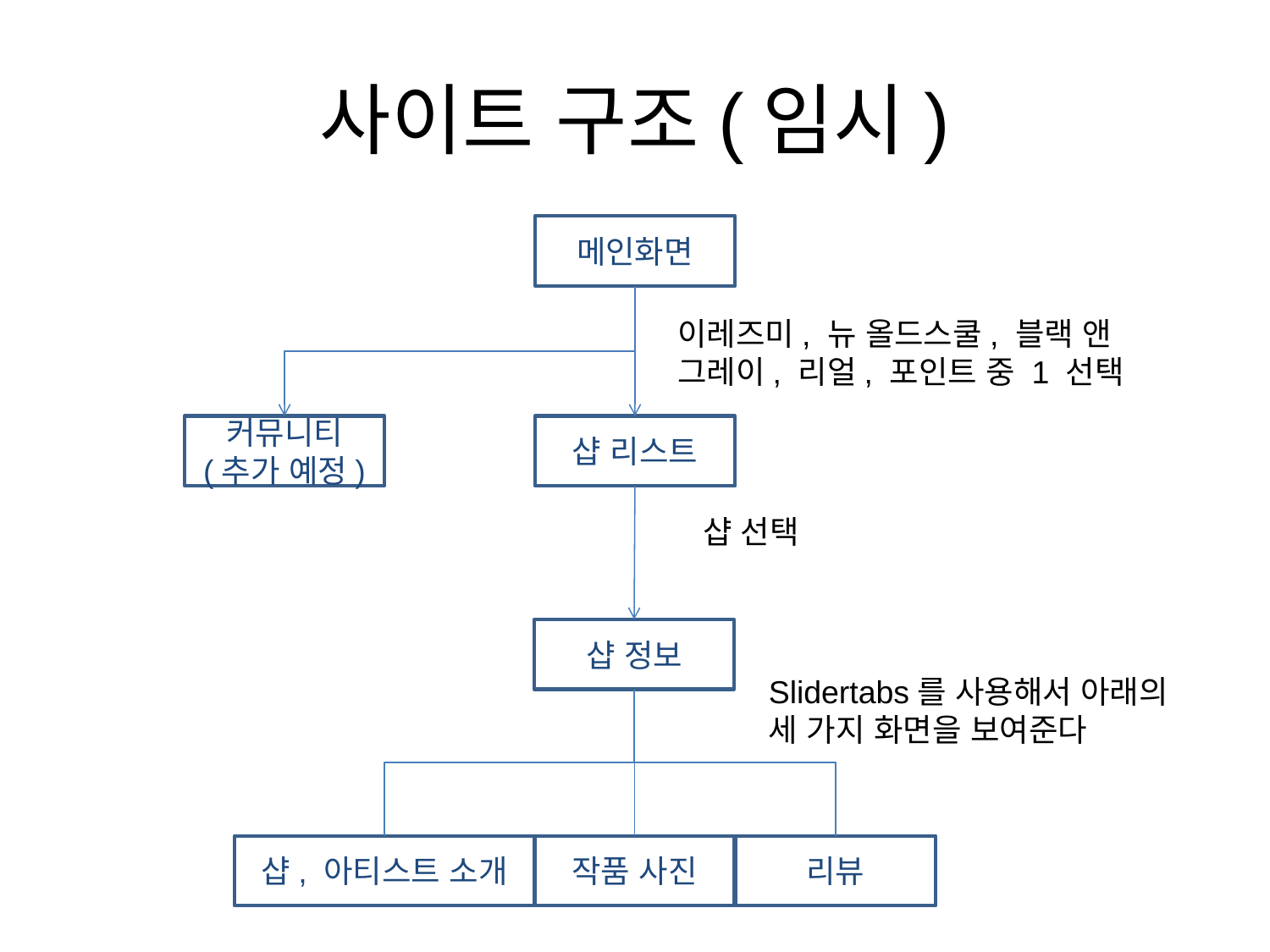

# 사이트 구조(임시)
메인화면
이레즈미, 뉴 올드스쿨, 블랙 앤 그레이, 리얼, 포인트 중 1 선택
커뮤니티
(추가 예정)
샵 리스트
샵 선택
샵 정보
Slidertabs를 사용해서 아래의
세 가지 화면을 보여준다
샵, 아티스트 소개
작품 사진
리뷰